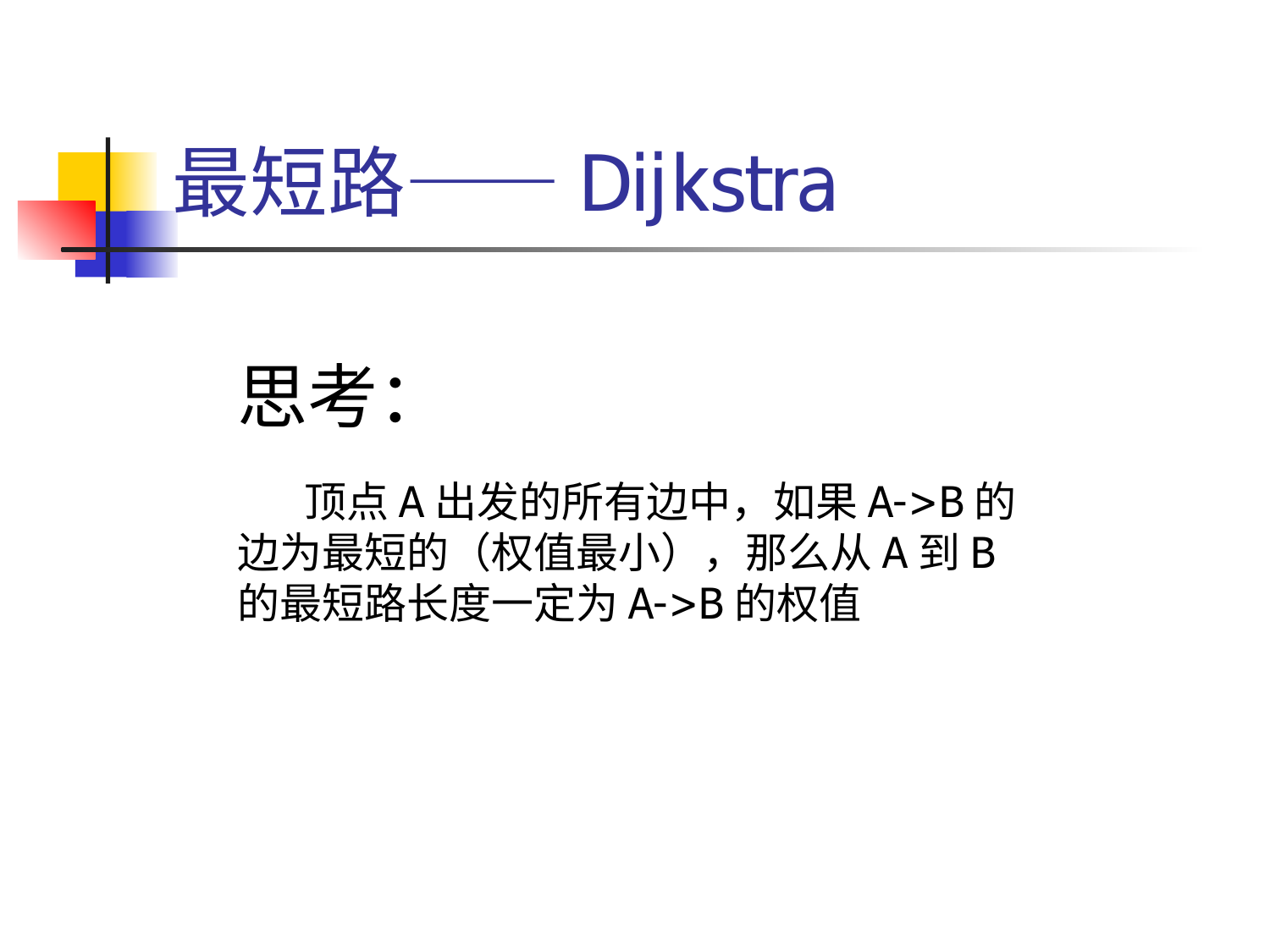

# 最短路——Dijkstra

思考：

      顶点A出发的所有边中，如果A->B的边为最短的（权值最小），那么从A到B的最短路长度一定为A->B的权值